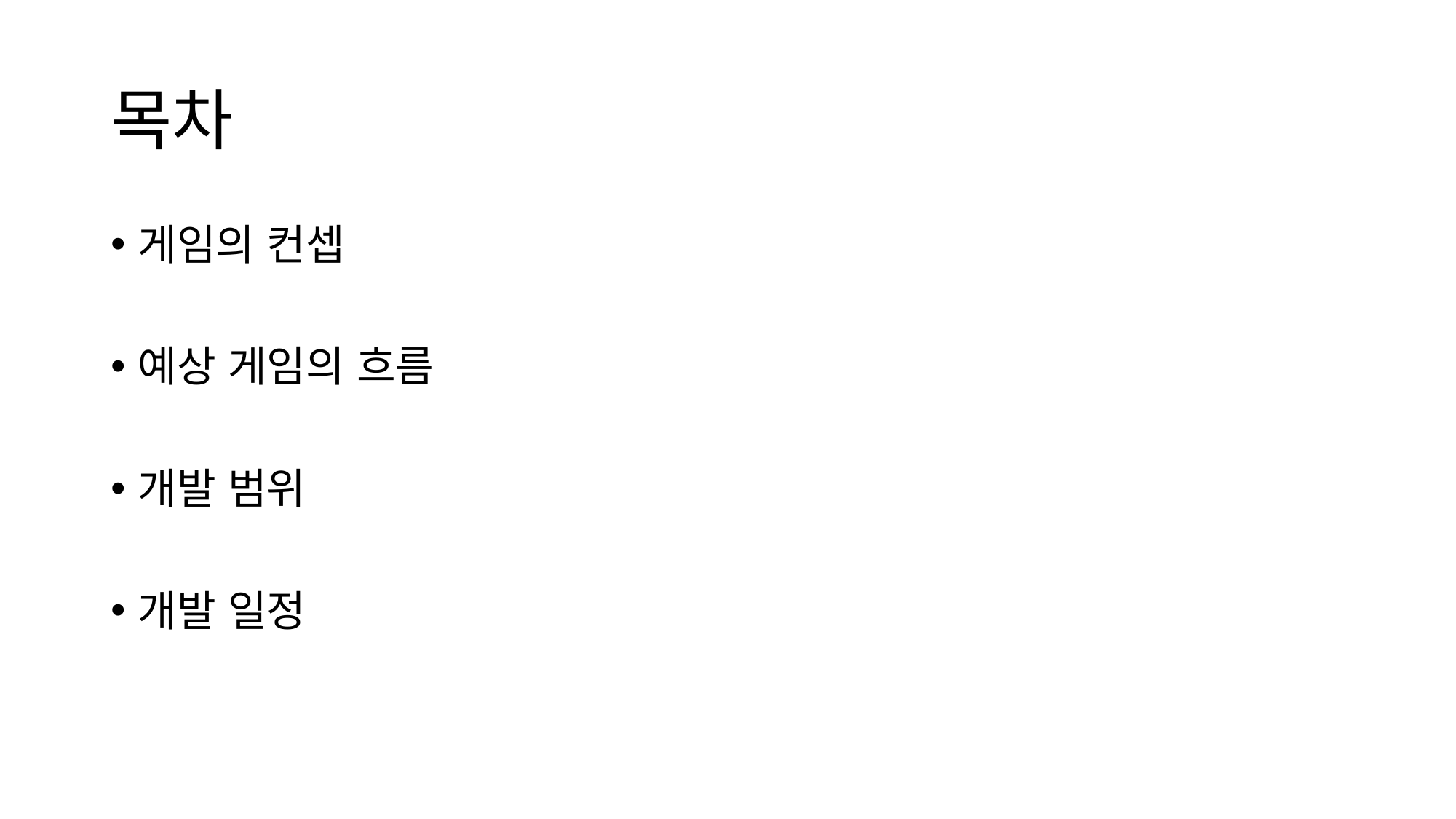

# 목차
게임의 컨셉

예상 게임의 흐름

개발 범위

개발 일정